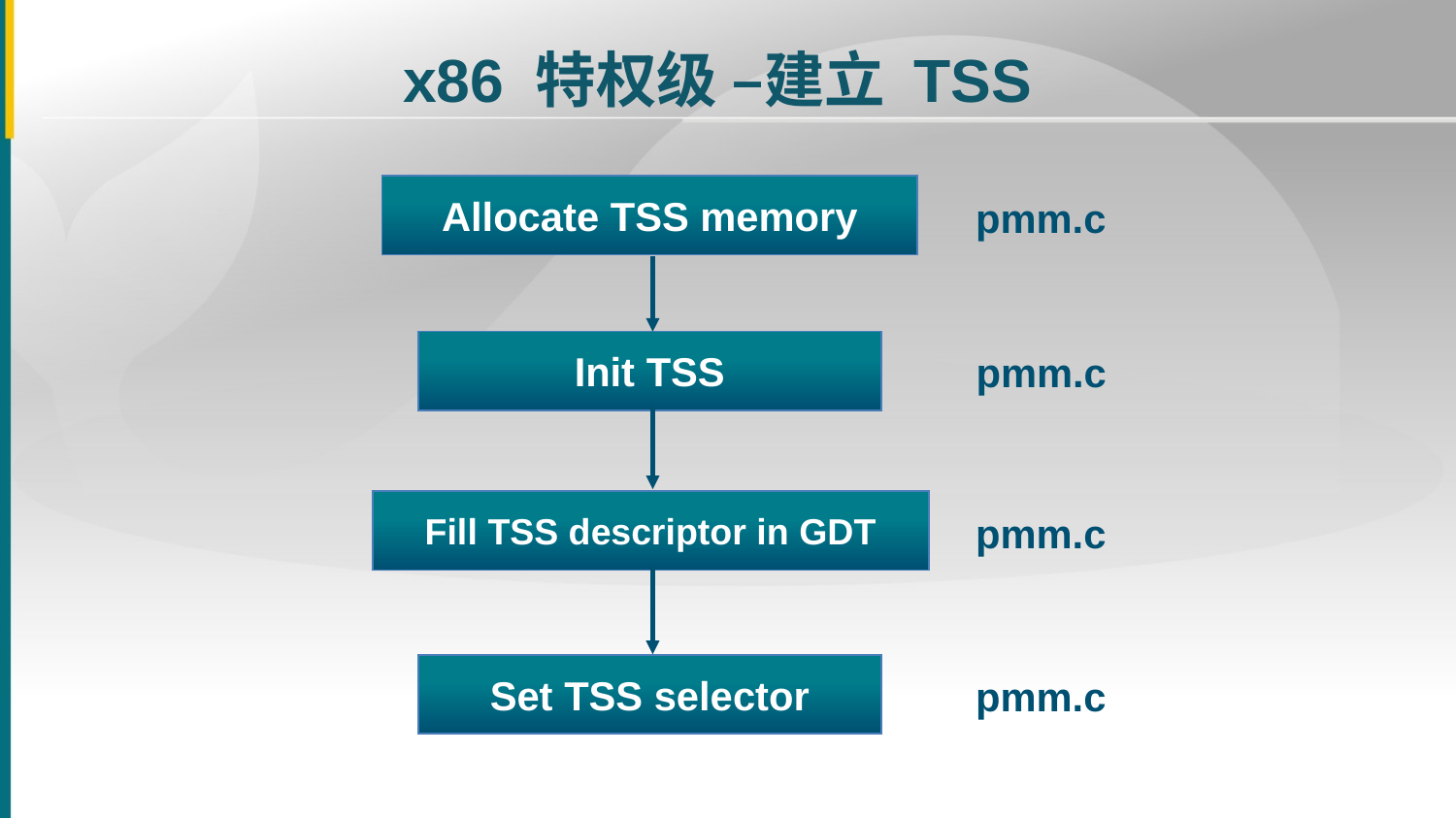

x86 特权级 –建立 TSS
Allocate TSS memory
pmm.c
Init TSS
pmm.c
Fill TSS descriptor in GDT

pmm.c
Set TSS selector
pmm.c